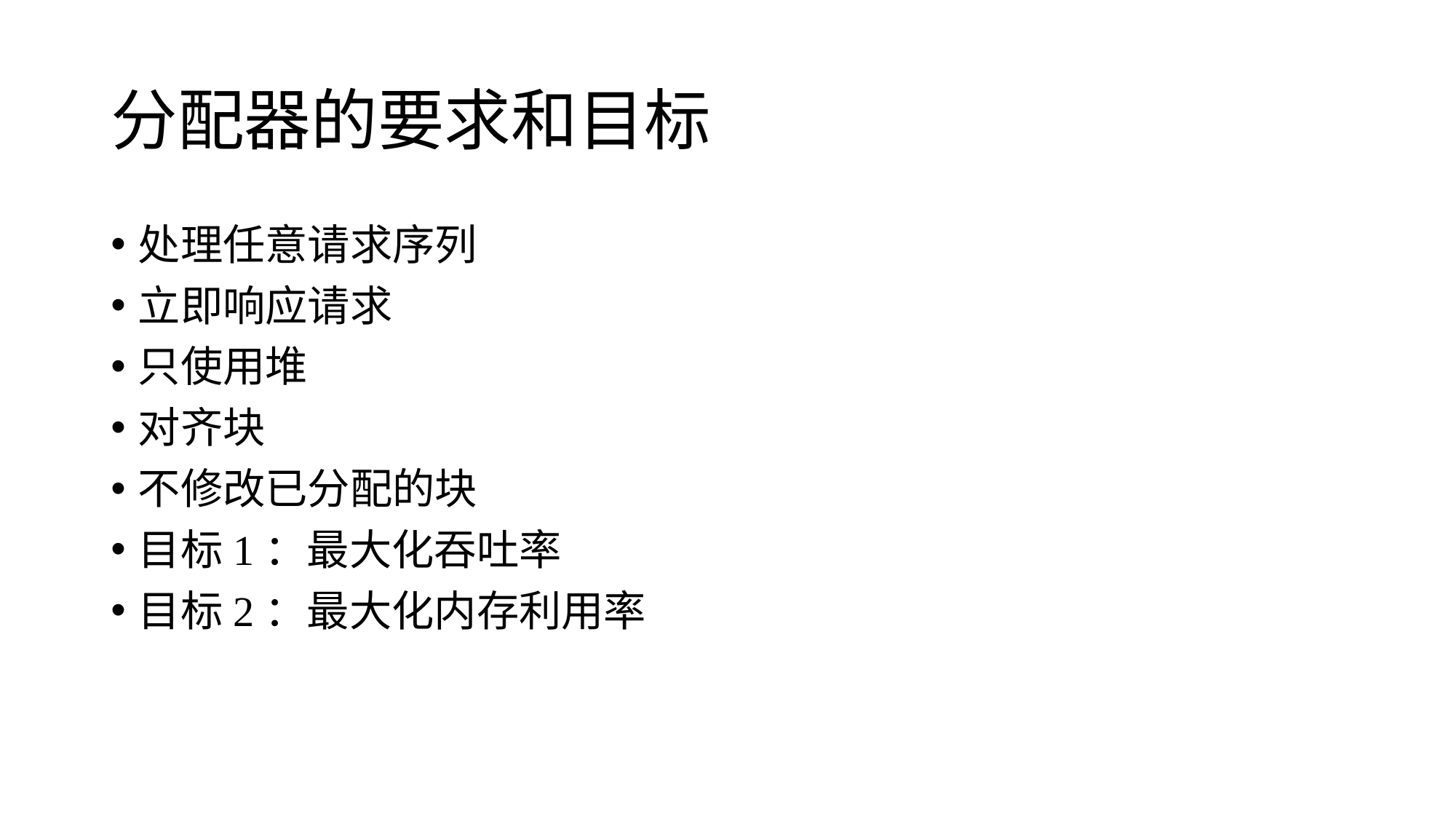

# 分配器的要求和目标
处理任意请求序列
立即响应请求
只使用堆
对齐块
不修改已分配的块
目标1：最大化吞吐率
目标2：最大化内存利用率